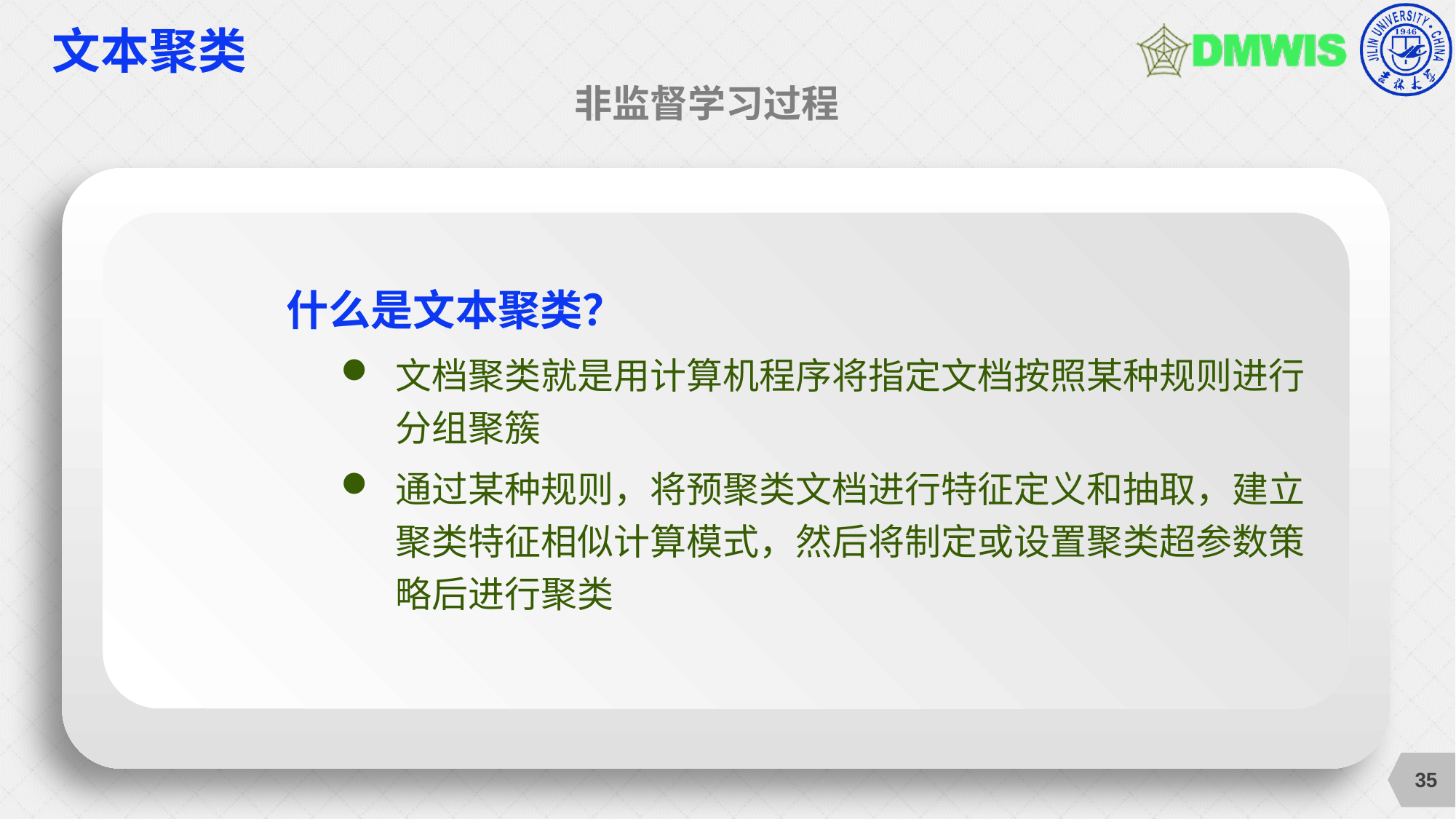

# 文本聚类
非监督学习过程

什么是文本聚类？
文档聚类就是用计算机程序将指定文档按照某种规则进行分组聚簇
通过某种规则，将预聚类文档进行特征定义和抽取，建立聚类特征相似计算模式，然后将制定或设置聚类超参数策略后进行聚类
35